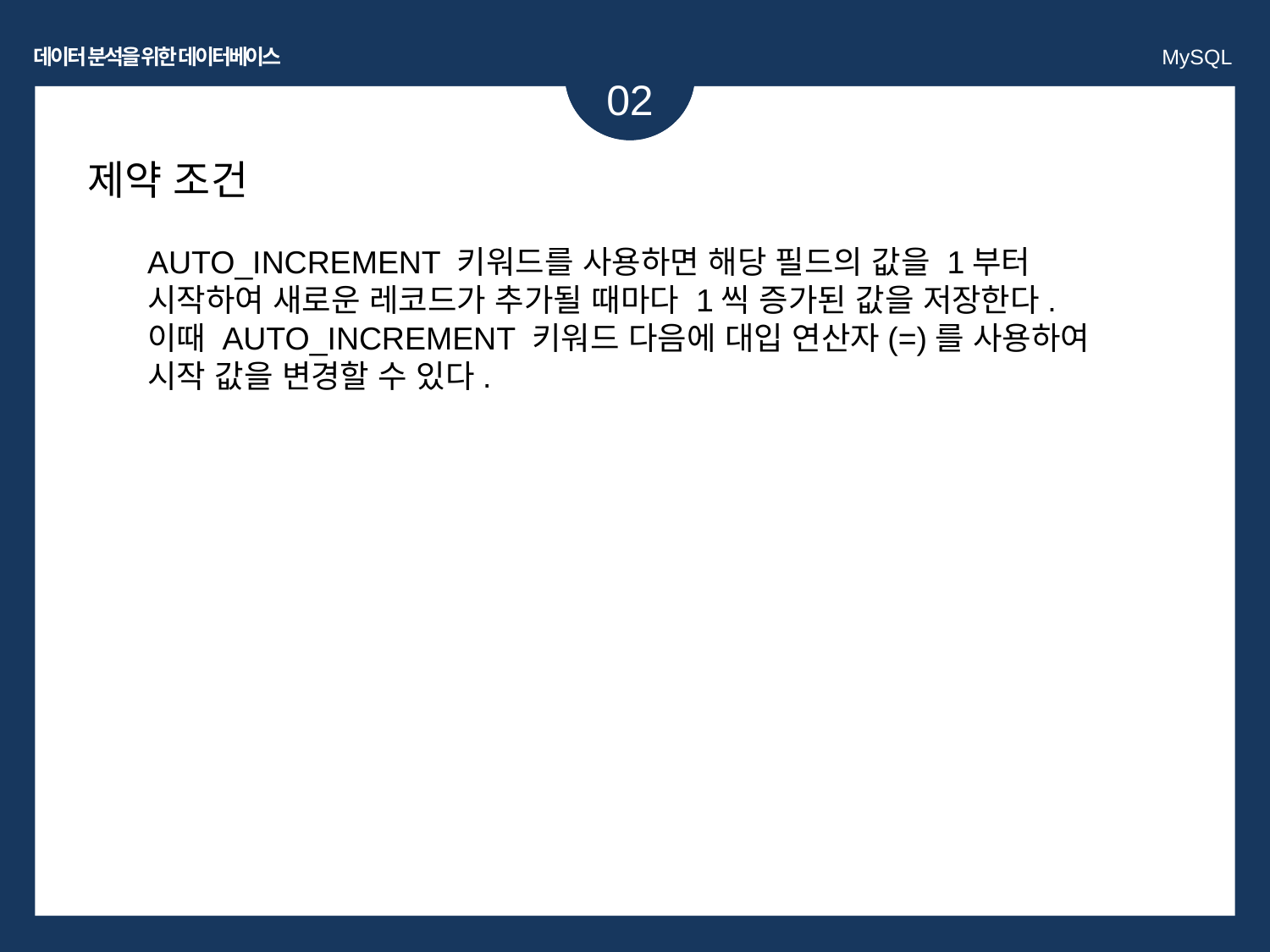

데이터 분석을 위한 데이터베이스
MySQL
02
제약 조건
AUTO_INCREMENT 키워드를 사용하면 해당 필드의 값을 1부터 시작하여 새로운 레코드가 추가될 때마다 1씩 증가된 값을 저장한다.
이때 AUTO_INCREMENT 키워드 다음에 대입 연산자(=)를 사용하여 시작 값을 변경할 수 있다.